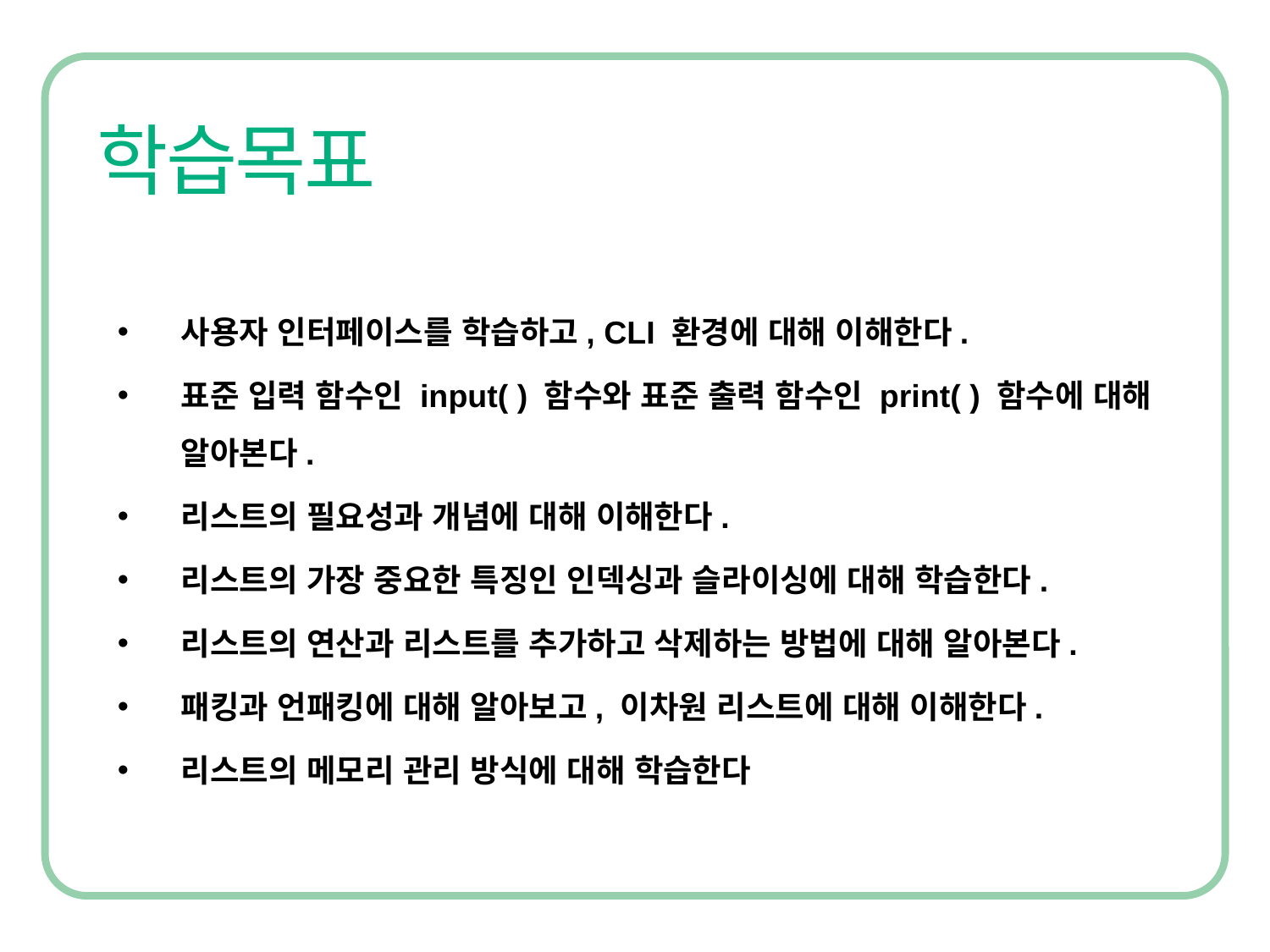

사용자 인터페이스를 학습하고, CLI 환경에 대해 이해한다.
표준 입력 함수인 input( ) 함수와 표준 출력 함수인 print( ) 함수에 대해 알아본다.
리스트의 필요성과 개념에 대해 이해한다.
리스트의 가장 중요한 특징인 인덱싱과 슬라이싱에 대해 학습한다.
리스트의 연산과 리스트를 추가하고 삭제하는 방법에 대해 알아본다.
패킹과 언패킹에 대해 알아보고, 이차원 리스트에 대해 이해한다.
리스트의 메모리 관리 방식에 대해 학습한다